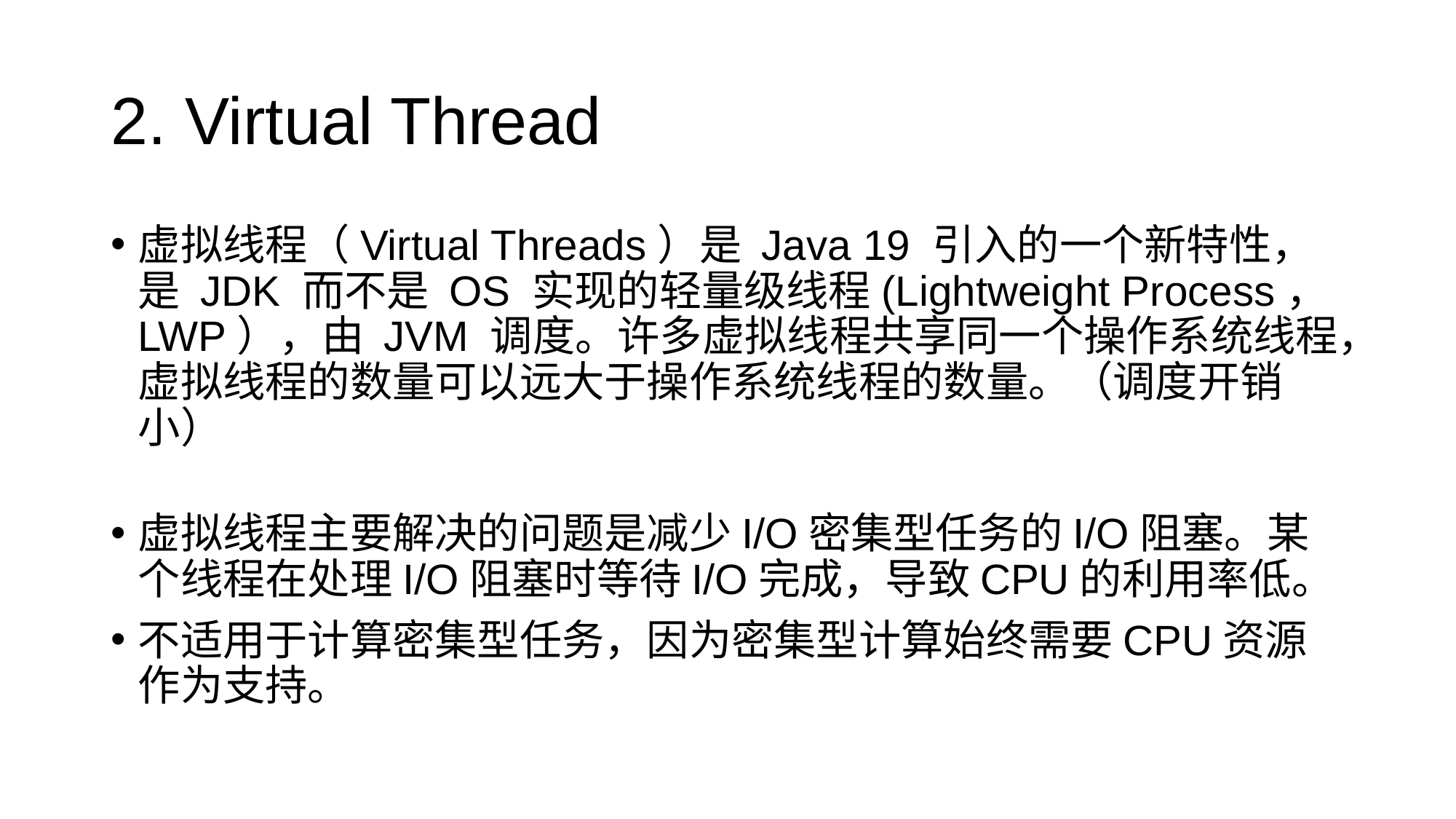

# 2. Virtual Thread
虚拟线程（Virtual Threads）是 Java 19 引入的一个新特性，是 JDK 而不是 OS 实现的轻量级线程(Lightweight Process，LWP），由 JVM 调度。许多虚拟线程共享同一个操作系统线程，虚拟线程的数量可以远大于操作系统线程的数量。（调度开销小）

虚拟线程主要解决的问题是减少I/O密集型任务的I/O阻塞。某个线程在处理I/O阻塞时等待I/O完成，导致CPU的利用率低。
不适用于计算密集型任务，因为密集型计算始终需要CPU资源作为支持。